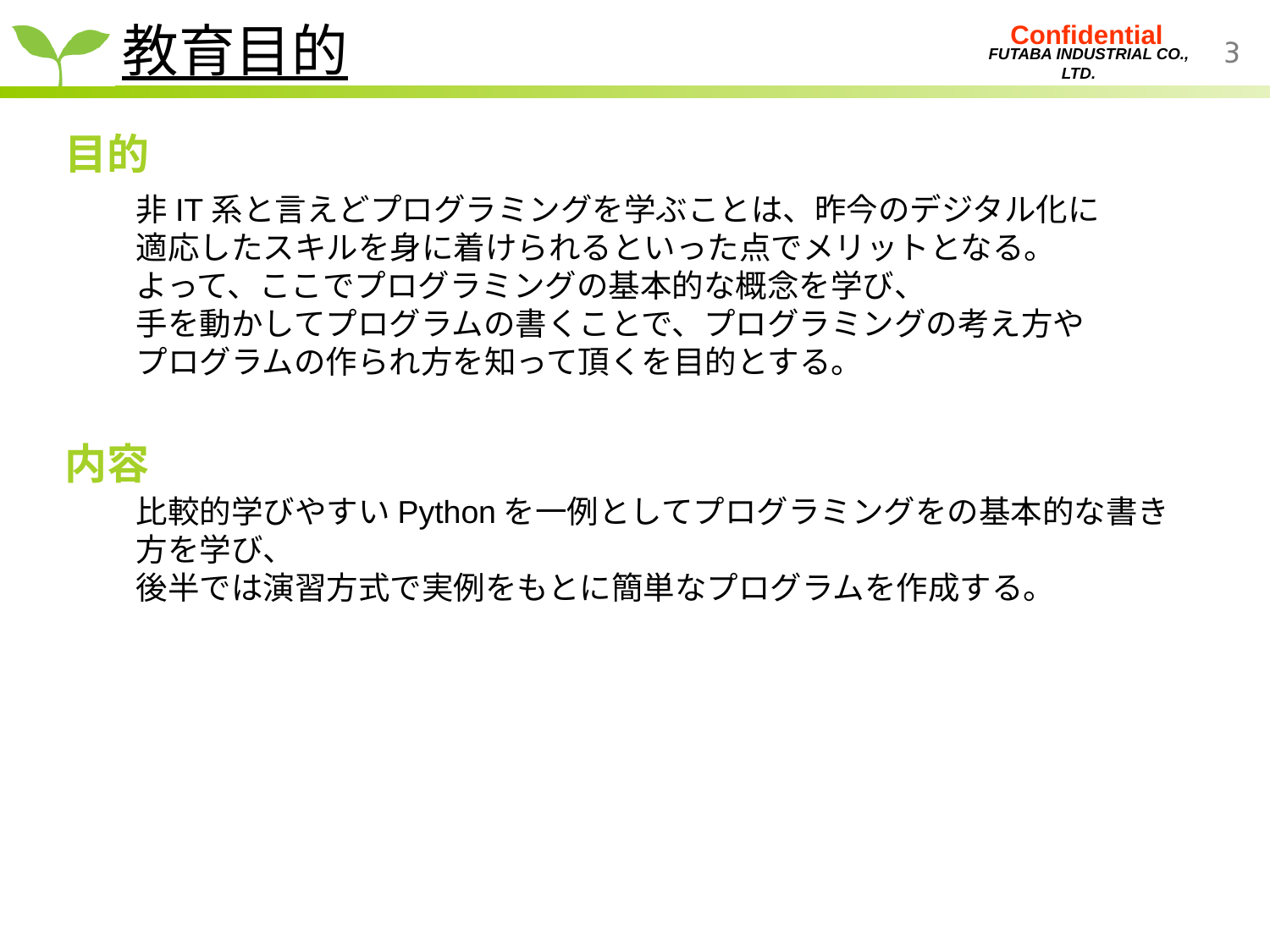

教育目的
目的
非IT系と言えどプログラミングを学ぶことは、昨今のデジタル化に
適応したスキルを身に着けられるといった点でメリットとなる。
よって、ここでプログラミングの基本的な概念を学び、
手を動かしてプログラムの書くことで、プログラミングの考え方や
プログラムの作られ方を知って頂くを目的とする。

内容
比較的学びやすいPythonを一例としてプログラミングをの基本的な書き方を学び、
後半では演習方式で実例をもとに簡単なプログラムを作成する。